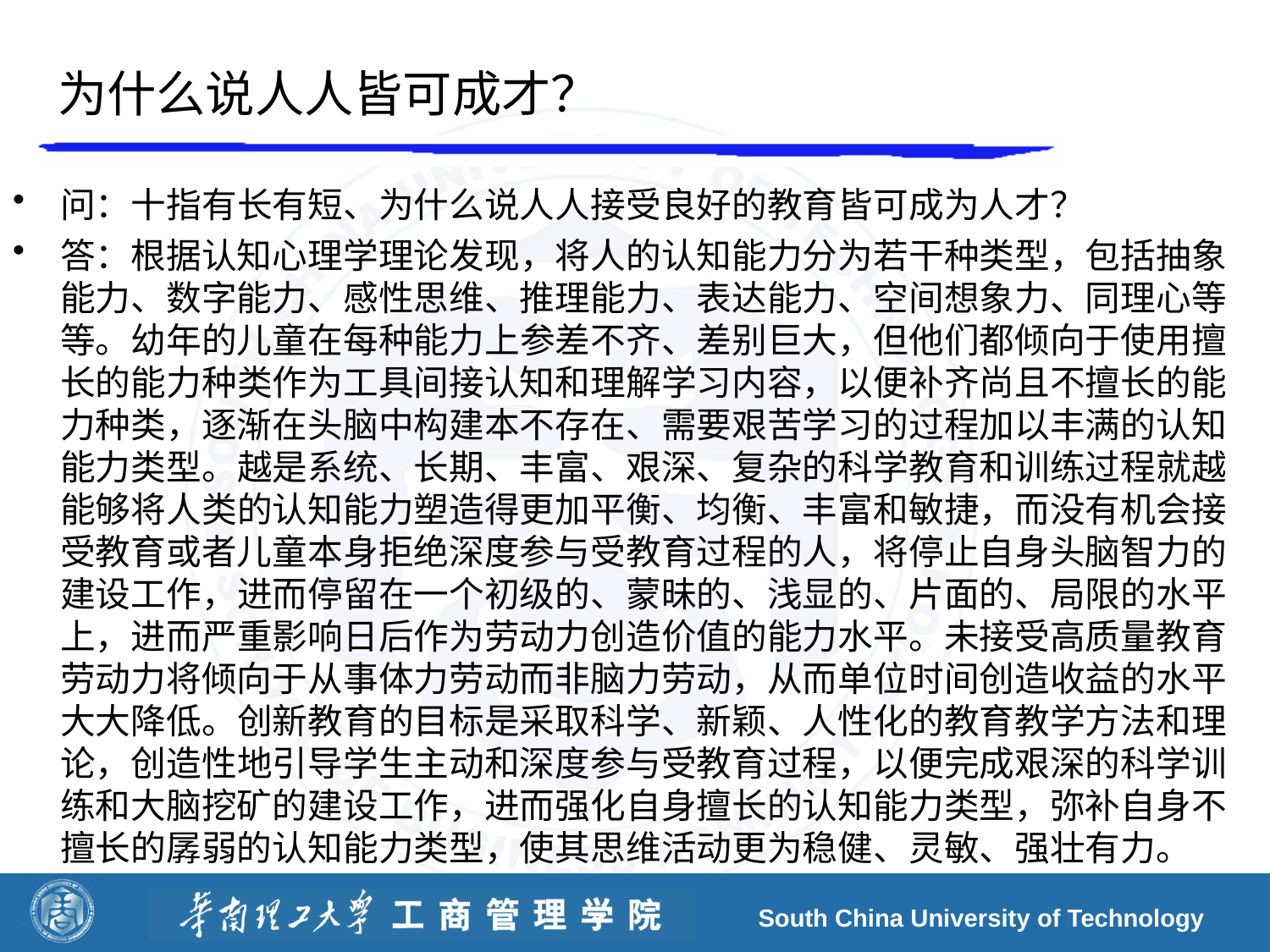

# 为什么说人人皆可成才？
问：十指有长有短、为什么说人人接受良好的教育皆可成为人才？
答：根据认知心理学理论发现，将人的认知能力分为若干种类型，包括抽象能力、数字能力、感性思维、推理能力、表达能力、空间想象力、同理心等等。幼年的儿童在每种能力上参差不齐、差别巨大，但他们都倾向于使用擅长的能力种类作为工具间接认知和理解学习内容，以便补齐尚且不擅长的能力种类，逐渐在头脑中构建本不存在、需要艰苦学习的过程加以丰满的认知能力类型。越是系统、长期、丰富、艰深、复杂的科学教育和训练过程就越能够将人类的认知能力塑造得更加平衡、均衡、丰富和敏捷，而没有机会接受教育或者儿童本身拒绝深度参与受教育过程的人，将停止自身头脑智力的建设工作，进而停留在一个初级的、蒙昧的、浅显的、片面的、局限的水平上，进而严重影响日后作为劳动力创造价值的能力水平。未接受高质量教育劳动力将倾向于从事体力劳动而非脑力劳动，从而单位时间创造收益的水平大大降低。创新教育的目标是采取科学、新颖、人性化的教育教学方法和理论，创造性地引导学生主动和深度参与受教育过程，以便完成艰深的科学训练和大脑挖矿的建设工作，进而强化自身擅长的认知能力类型，弥补自身不擅长的孱弱的认知能力类型，使其思维活动更为稳健、灵敏、强壮有力。
South China University of Technology